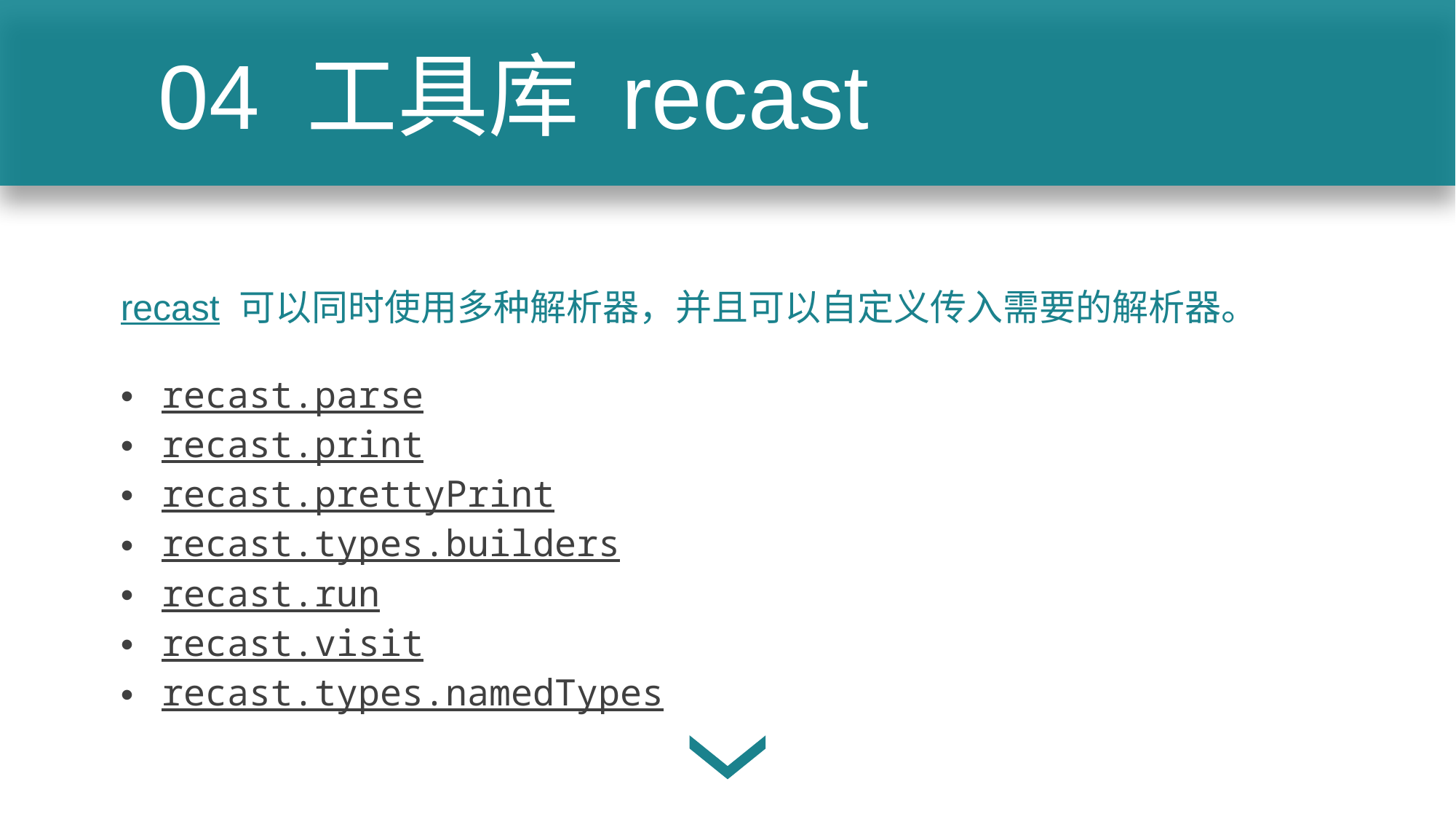

04 工具库 recast
recast 可以同时使用多种解析器，并且可以自定义传入需要的解析器。

recast.parse
recast.print
recast.prettyPrint
recast.types.builders
recast.run
recast.visit
recast.types.namedTypes